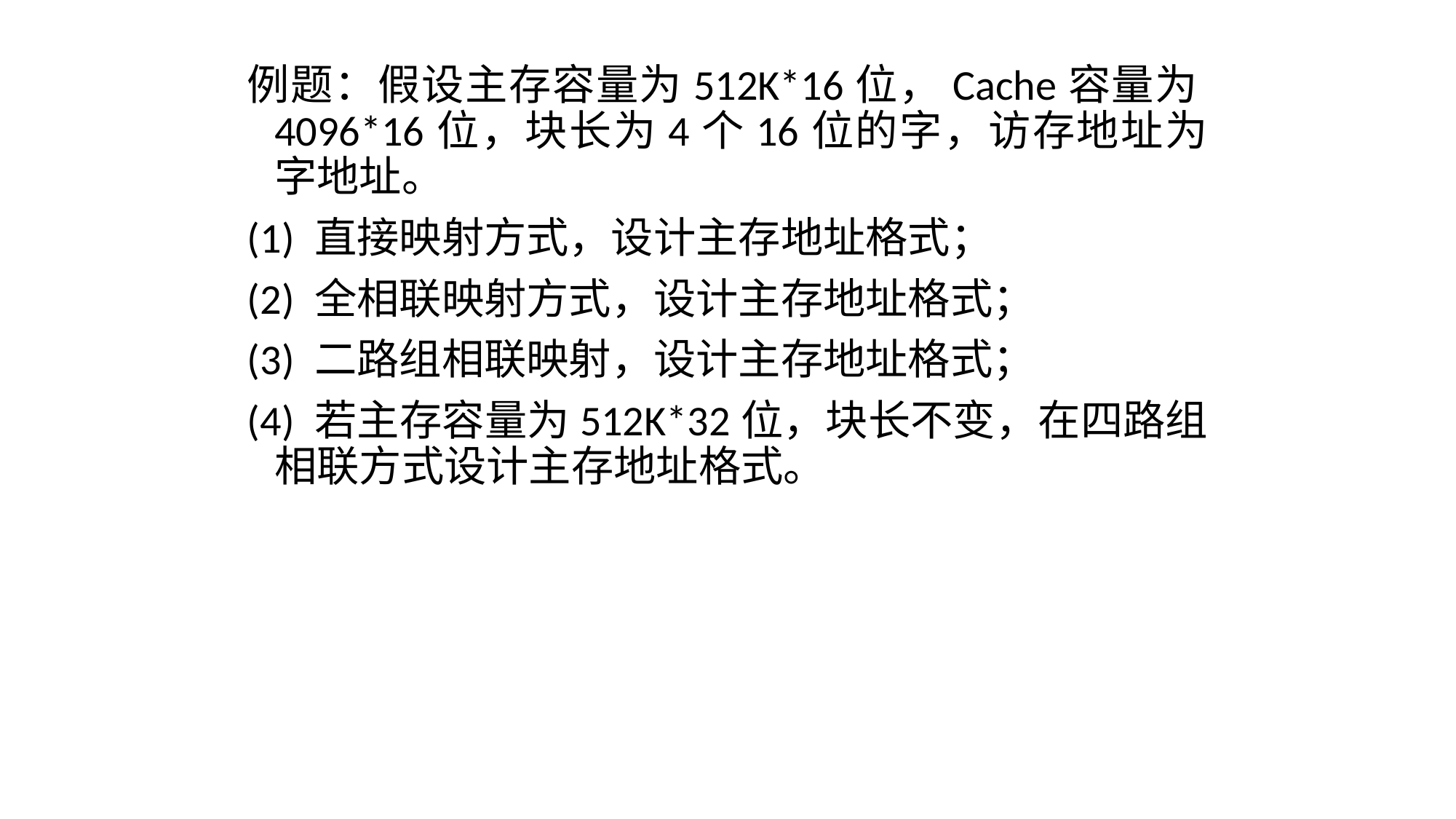

例题：假设主存容量为512K*16位，Cache容量为4096*16位，块长为4个16位的字，访存地址为字地址。
(1) 直接映射方式，设计主存地址格式；
(2) 全相联映射方式，设计主存地址格式；
(3) 二路组相联映射，设计主存地址格式；
(4) 若主存容量为512K*32位，块长不变，在四路组相联方式设计主存地址格式。